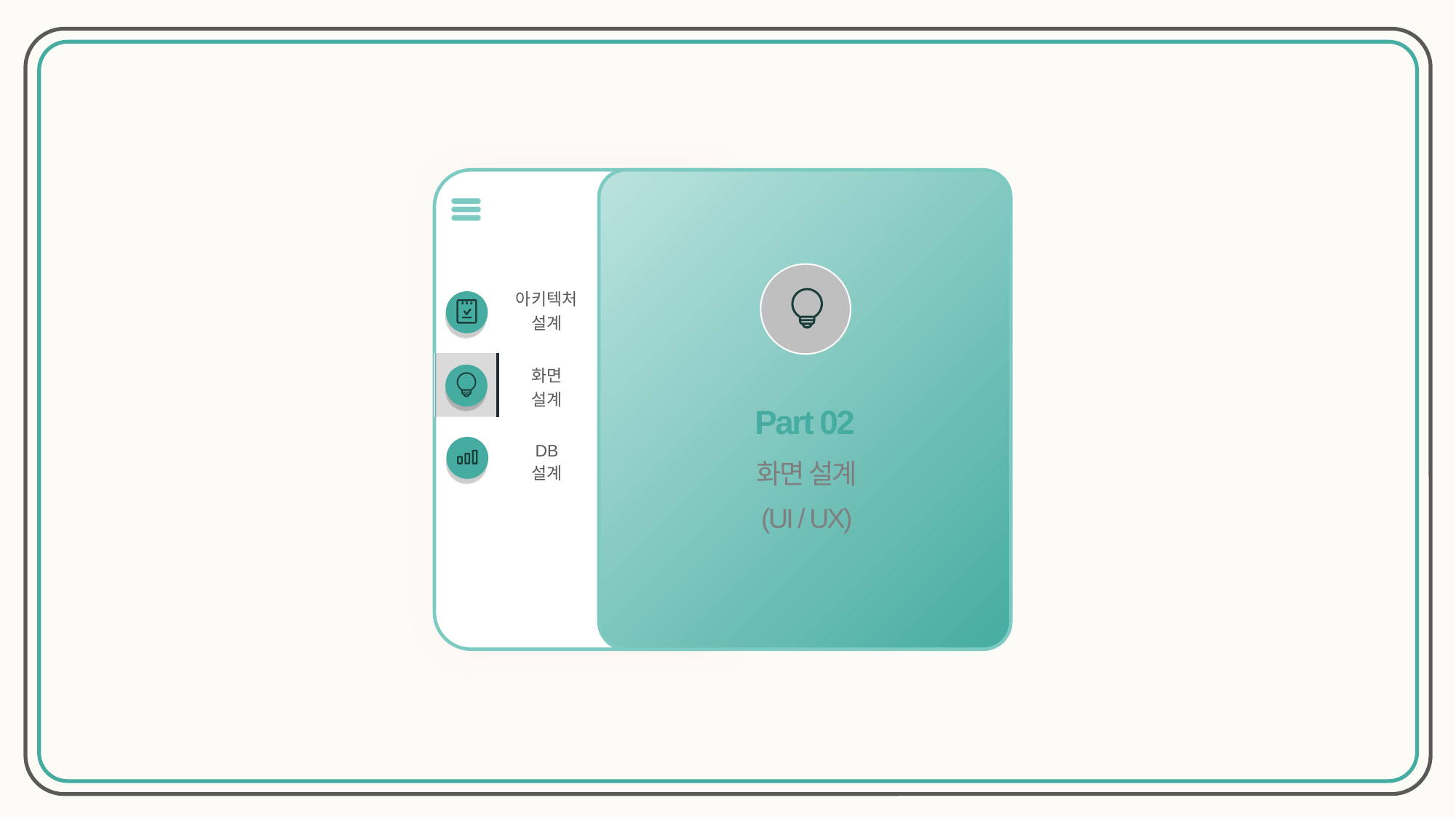

| 아키텍처 설계 |
| --- |
| 화면 설계 |
| DB 설계 |
|  |

|  |
| --- |

Part 02

화면 설계
(UI / UX)